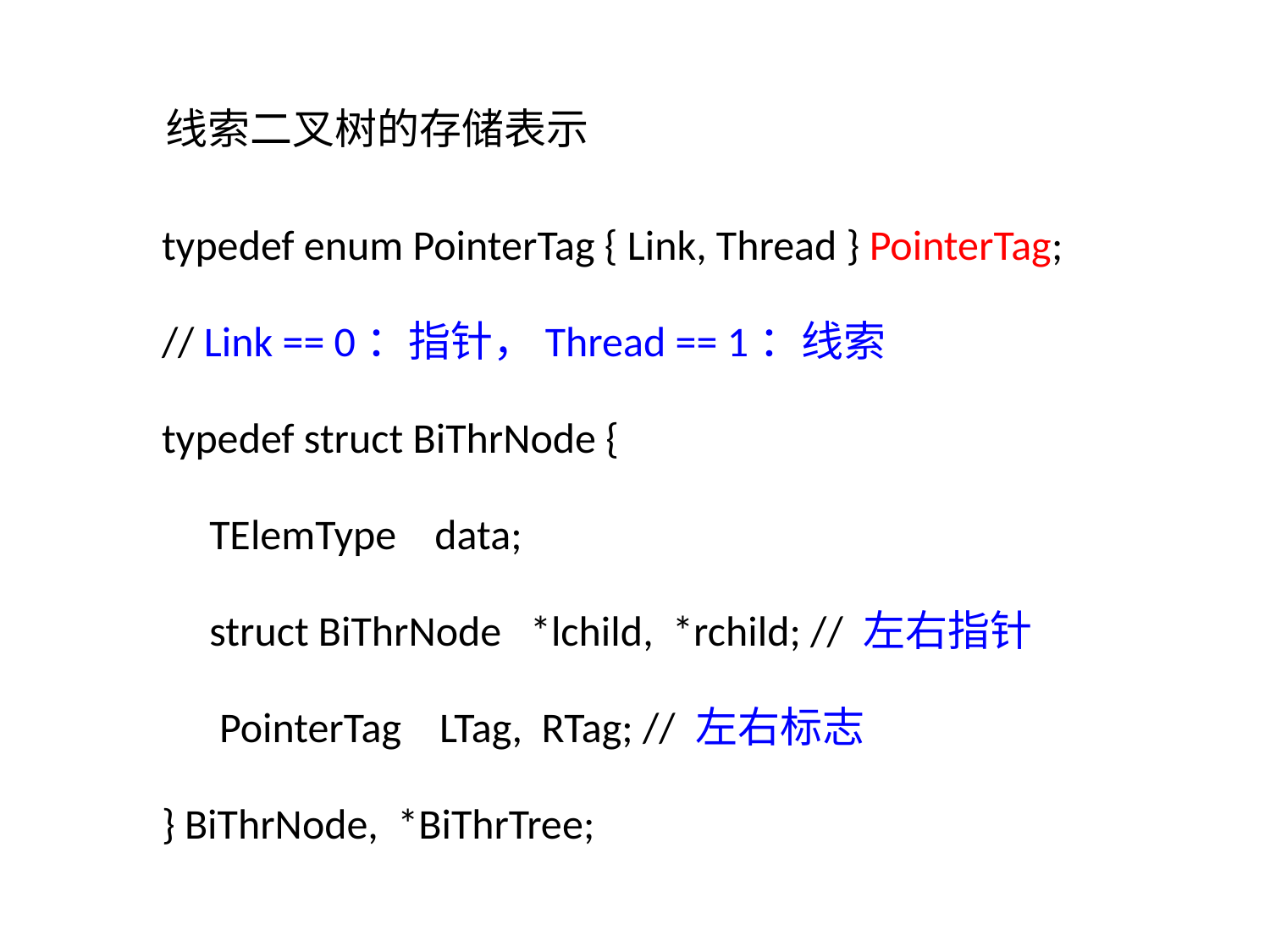

线索二叉树的存储表示
typedef enum PointerTag { Link, Thread } PointerTag;
// Link == 0：指针，Thread == 1：线索
typedef struct BiThrNode {
     TElemType    data;
     struct BiThrNode   *lchild,  *rchild; // 左右指针
     PointerTag    LTag,  RTag; // 左右标志
} BiThrNode,  *BiThrTree;